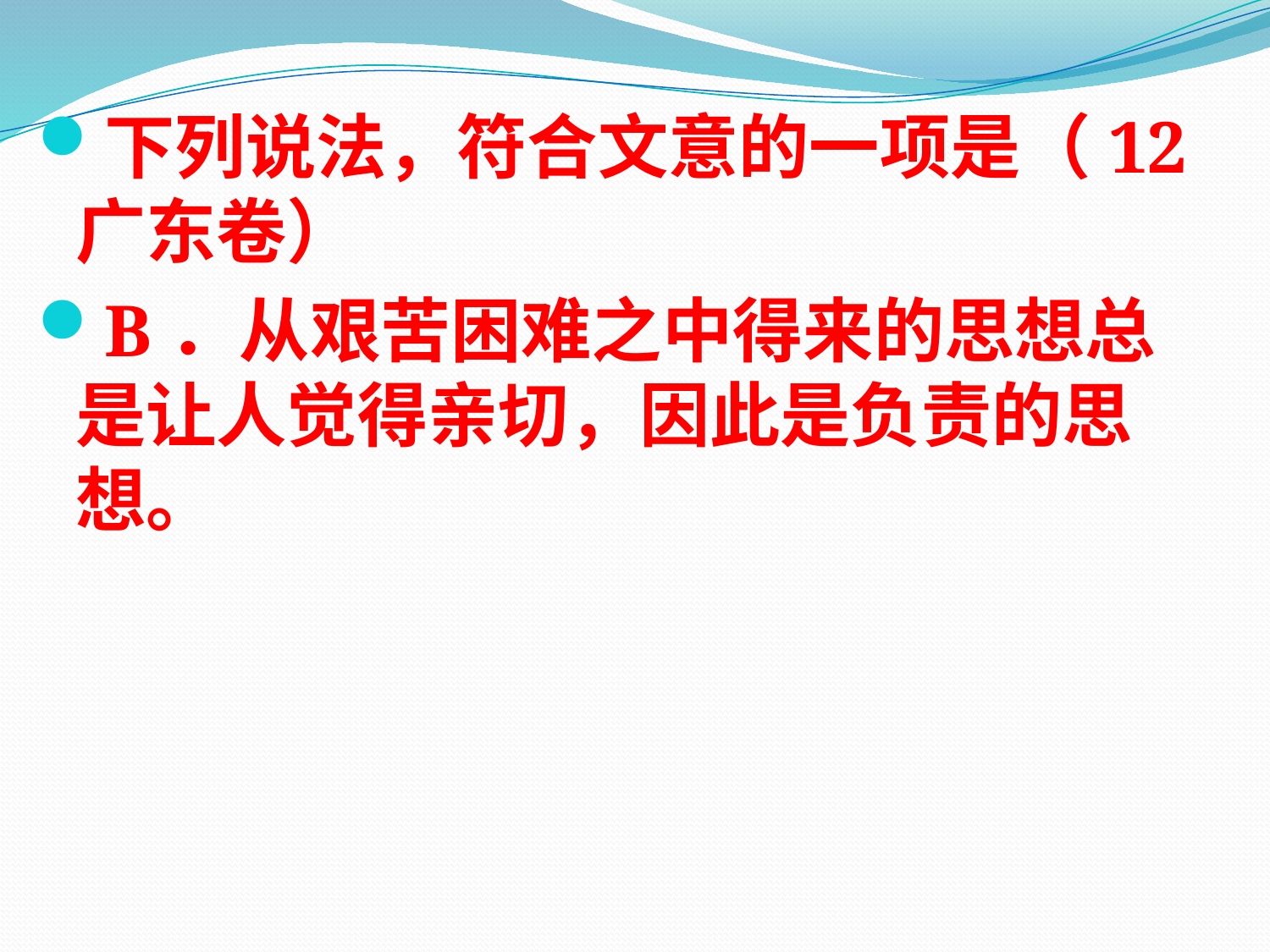

下列说法，符合文意的一项是（12广东卷）
B．从艰苦困难之中得来的思想总是让人觉得亲切，因此是负责的思想。